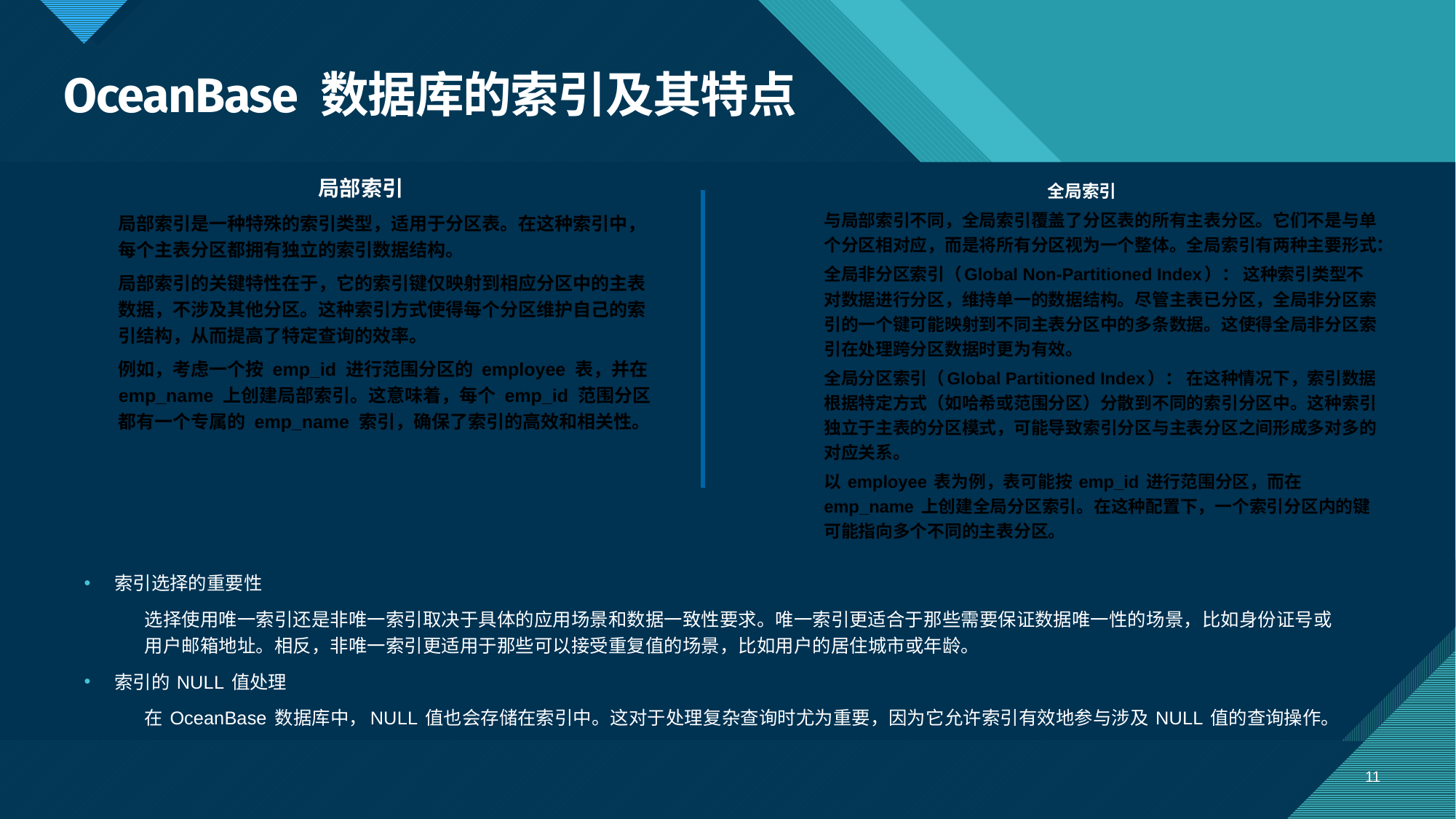

# OceanBase 数据库的索引及其特点
局部索引
局部索引是一种特殊的索引类型，适用于分区表。在这种索引中，每个主表分区都拥有独立的索引数据结构。
局部索引的关键特性在于，它的索引键仅映射到相应分区中的主表数据，不涉及其他分区。这种索引方式使得每个分区维护自己的索引结构，从而提高了特定查询的效率。
例如，考虑一个按 emp_id 进行范围分区的 employee 表，并在 emp_name 上创建局部索引。这意味着，每个 emp_id 范围分区都有一个专属的 emp_name 索引，确保了索引的高效和相关性。
全局索引
与局部索引不同，全局索引覆盖了分区表的所有主表分区。它们不是与单个分区相对应，而是将所有分区视为一个整体。全局索引有两种主要形式：
全局非分区索引（Global Non-Partitioned Index）： 这种索引类型不对数据进行分区，维持单一的数据结构。尽管主表已分区，全局非分区索引的一个键可能映射到不同主表分区中的多条数据。这使得全局非分区索引在处理跨分区数据时更为有效。
全局分区索引（Global Partitioned Index）： 在这种情况下，索引数据根据特定方式（如哈希或范围分区）分散到不同的索引分区中。这种索引独立于主表的分区模式，可能导致索引分区与主表分区之间形成多对多的对应关系。
以 employee 表为例，表可能按 emp_id 进行范围分区，而在 emp_name 上创建全局分区索引。在这种配置下，一个索引分区内的键可能指向多个不同的主表分区。

索引选择的重要性
选择使用唯一索引还是非唯一索引取决于具体的应用场景和数据一致性要求。唯一索引更适合于那些需要保证数据唯一性的场景，比如身份证号或用户邮箱地址。相反，非唯一索引更适用于那些可以接受重复值的场景，比如用户的居住城市或年龄。
索引的 NULL 值处理
在 OceanBase 数据库中，NULL 值也会存储在索引中。这对于处理复杂查询时尤为重要，因为它允许索引有效地参与涉及 NULL 值的查询操作。
11